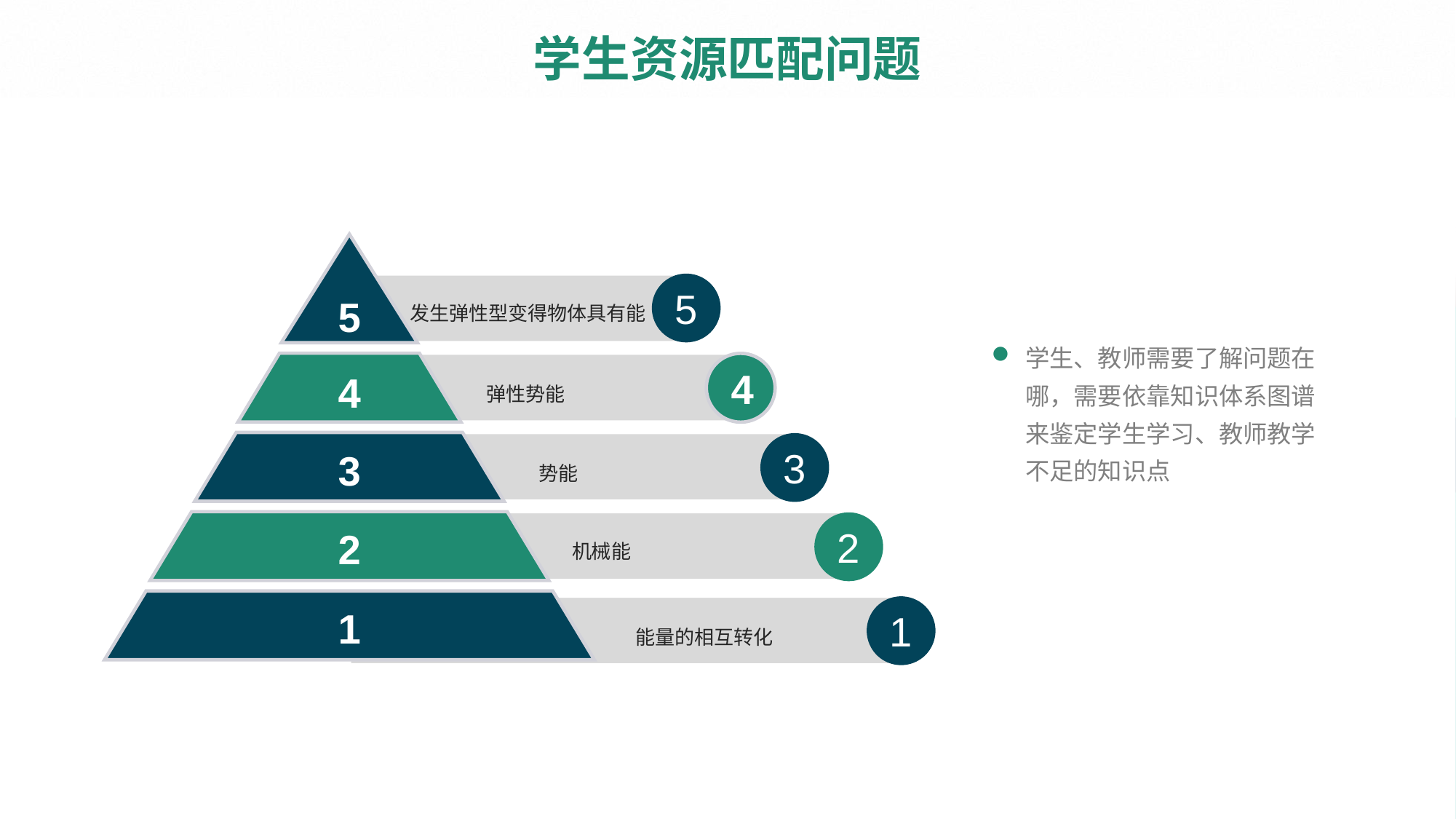

# 学生资源匹配问题
5

5
发生弹性型变得物体具有能
学生、教师需要了解问题在哪，需要依靠知识体系图谱来鉴定学生学习、教师教学不足的知识点
4

4
弹性势能
3

3
势能
2

2
机械能
1

1
能量的相互转化